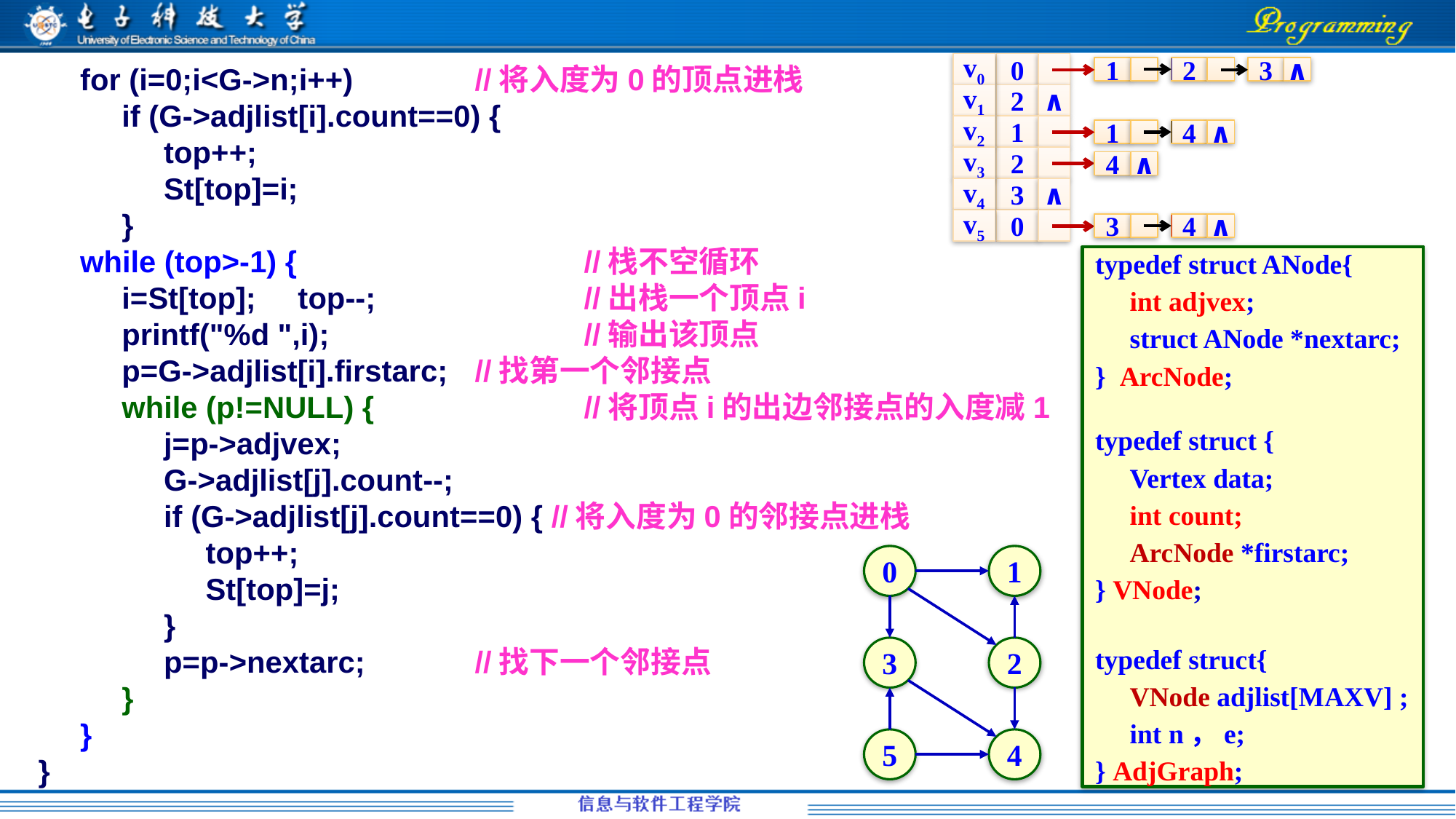

v0
0

v1
2
∧
v2
1

v3
2

v4
3
∧
v5
0

1

2

3
∧
1

4
∧
4
∧
3

4
∧
     for (i=0;i<G->n;i++)		//将入度为0的顶点进栈
          if (G->adjlist[i].count==0) {
               top++;
               St[top]=i;
          }
     while (top>-1) {			//栈不空循环
          i=St[top];     top--; 		//出栈一个顶点i
          printf("%d ",i);			//输出该顶点
          p=G->adjlist[i].firstarc;	//找第一个邻接点
          while (p!=NULL) {		//将顶点i的出边邻接点的入度减1
               j=p->adjvex;
               G->adjlist[j].count--;
               if (G->adjlist[j].count==0) { //将入度为0的邻接点进栈
                    top++;
                    St[top]=j;
               }
               p=p->nextarc;		//找下一个邻接点
          }
     }
}
typedef struct ANode{
     int adjvex;
     struct ANode *nextarc;
}  ArcNode;

typedef struct {
     Vertex data;
     int count;
     ArcNode *firstarc;
} VNode;

typedef struct{
     VNode adjlist[MAXV] ;
     int n，e;
} AdjGraph;
0
1
3
2
4
5